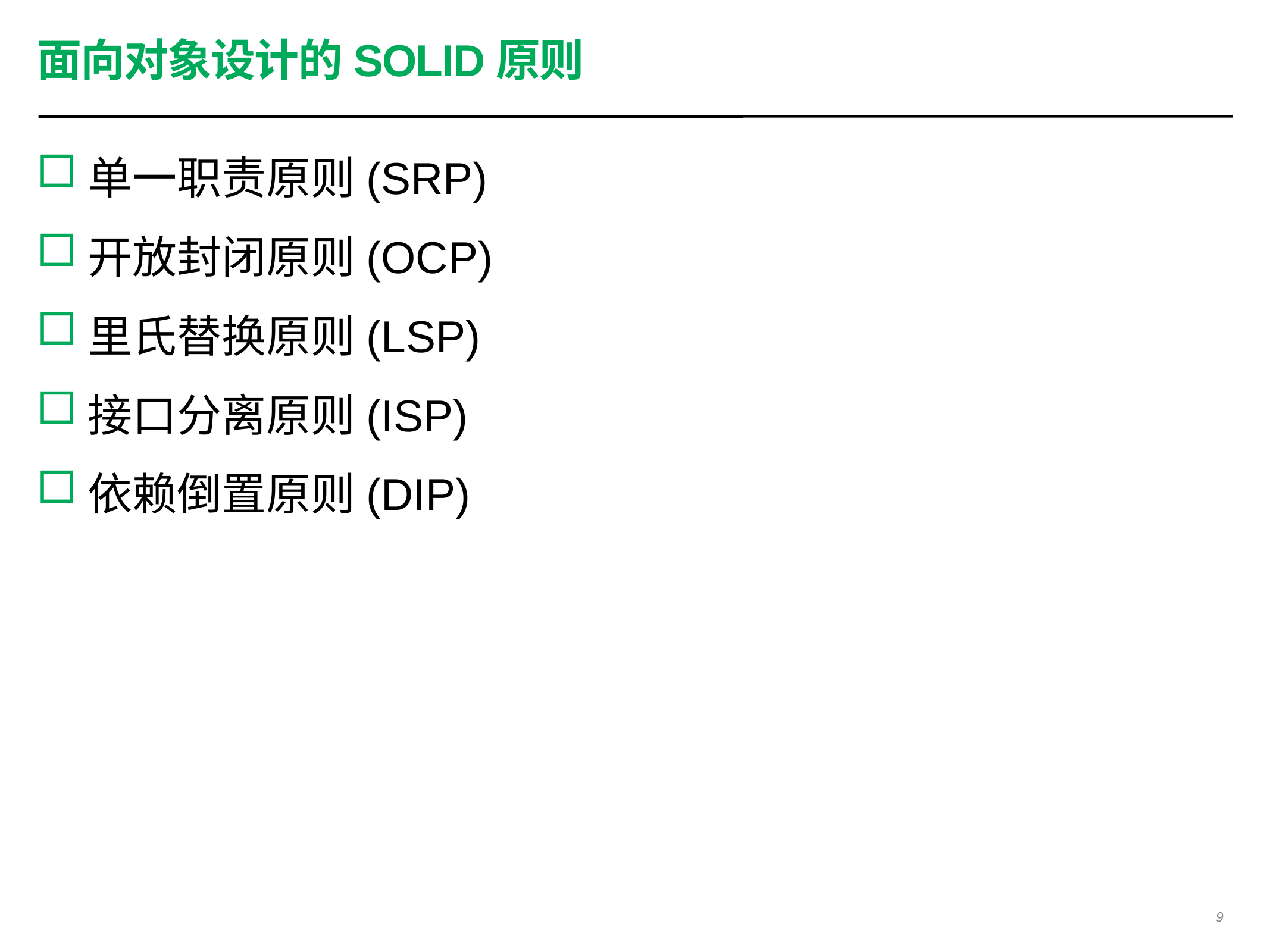

# 面向对象设计的SOLID原则
单一职责原则(SRP)
开放封闭原则(OCP)
里氏替换原则(LSP)
接口分离原则(ISP)
依赖倒置原则(DIP)

9